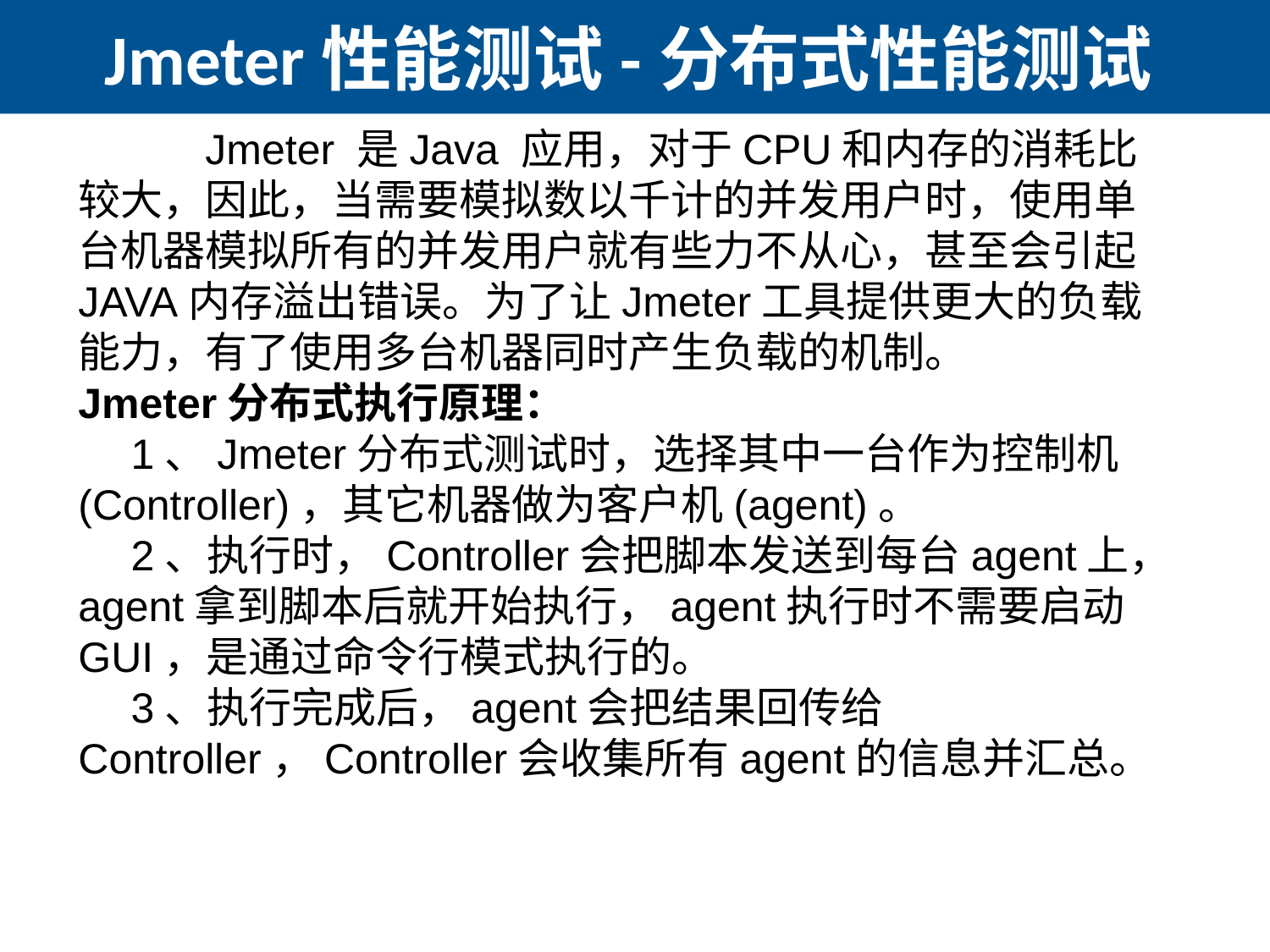

# Jmeter性能测试-分布式性能测试
	Jmeter 是Java 应用，对于CPU和内存的消耗比较大，因此，当需要模拟数以千计的并发用户时，使用单台机器模拟所有的并发用户就有些力不从心，甚至会引起JAVA内存溢出错误。为了让Jmeter工具提供更大的负载能力，有了使用多台机器同时产生负载的机制。
Jmeter分布式执行原理：
　1、Jmeter分布式测试时，选择其中一台作为控制机(Controller)，其它机器做为客户机(agent)。
　2、执行时，Controller会把脚本发送到每台agent上，agent拿到脚本后就开始执行，agent执行时不需要启动GUI，是通过命令行模式执行的。
　3、执行完成后，agent会把结果回传给Controller，Controller会收集所有agent的信息并汇总。